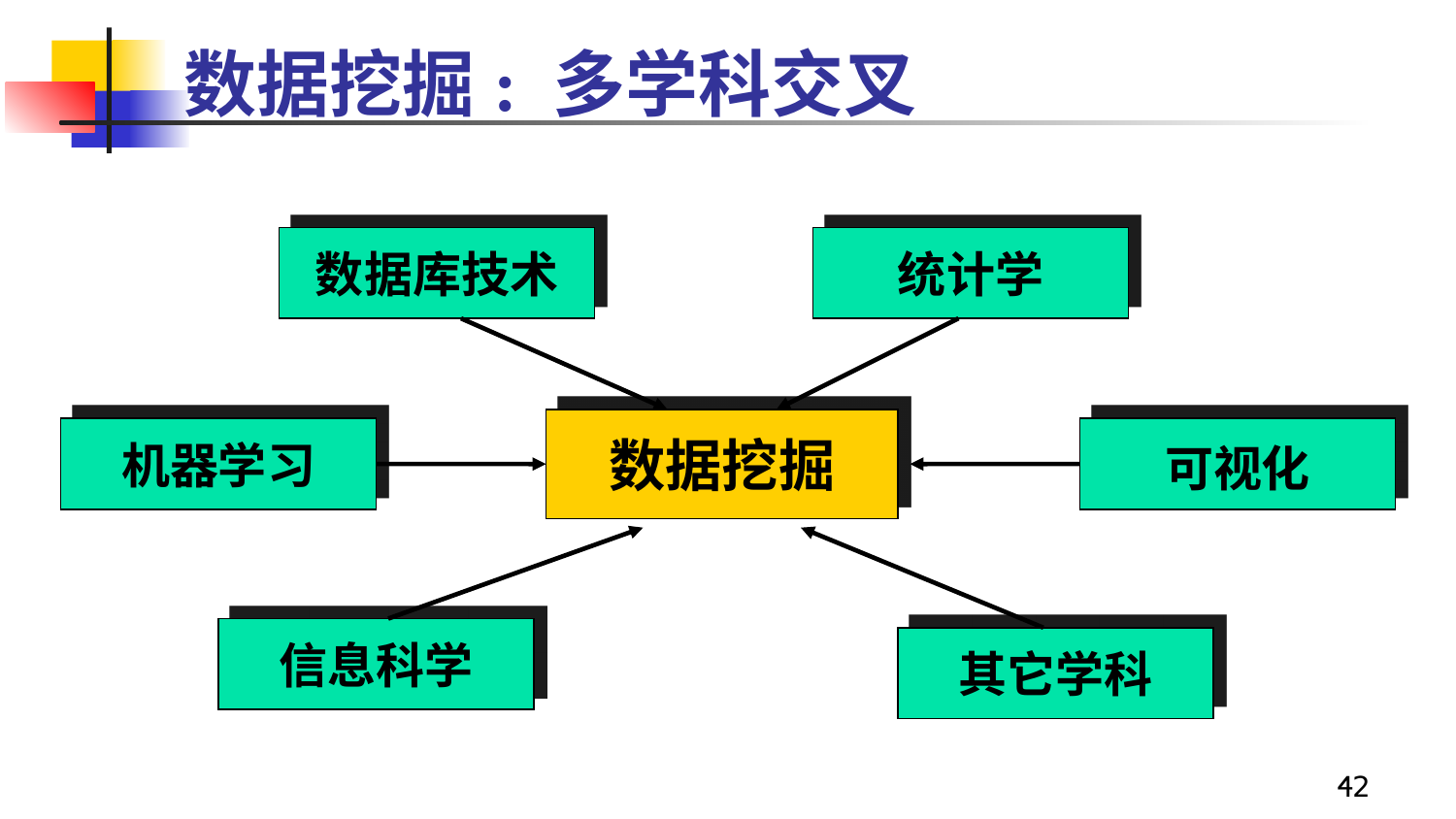

# 数据挖掘: 多学科交叉
数据库技术
统计学

数据挖掘
机器学习
可视化

信息科学
其它学科
42